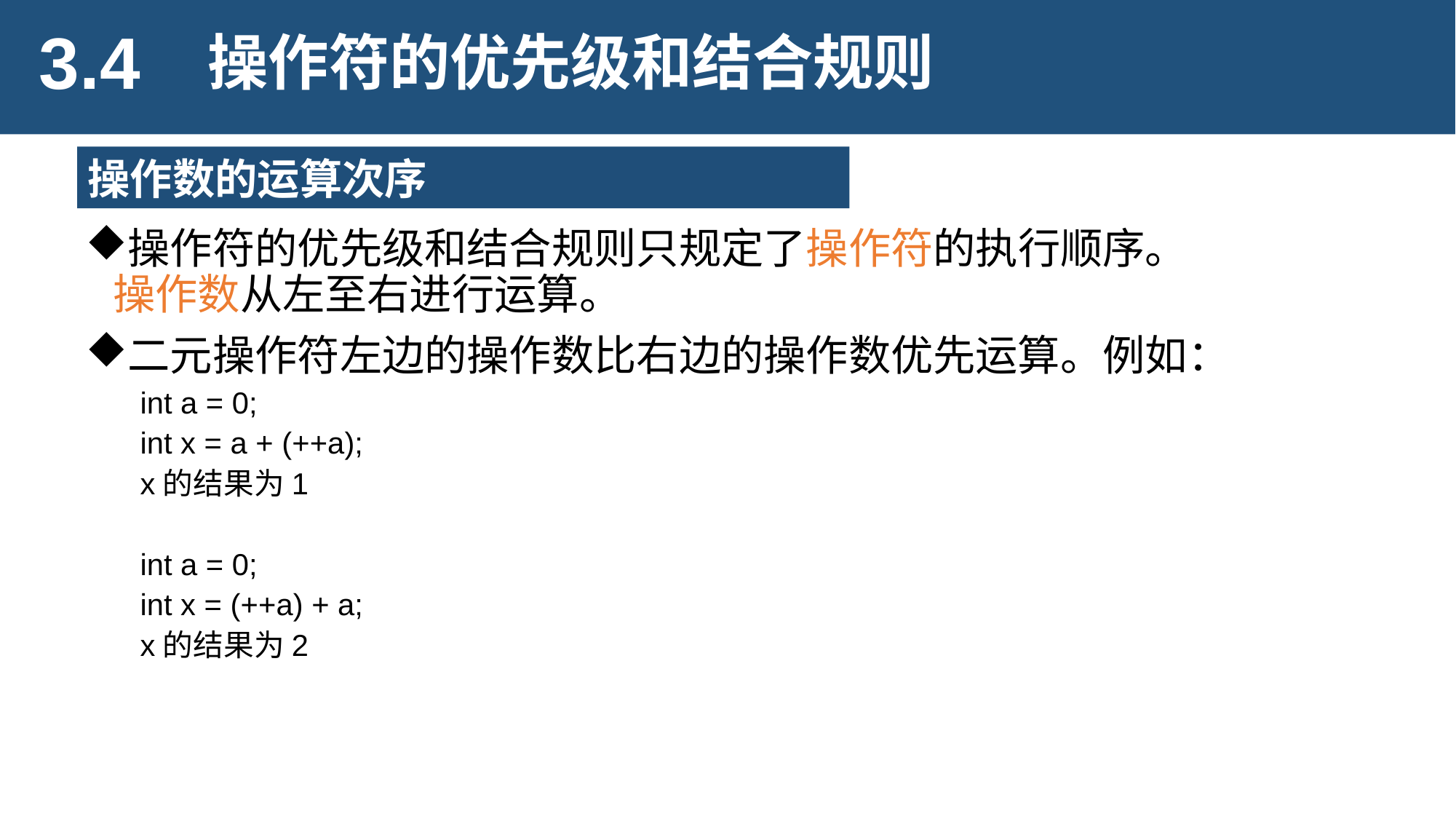

3.4
操作符的优先级和结合规则
操作数的运算次序
操作符的优先级和结合规则只规定了操作符的执行顺序。操作数从左至右进行运算。
二元操作符左边的操作数比右边的操作数优先运算。例如：
int a = 0;
int x = a + (++a);
x的结果为1

int a = 0;
int x = (++a) + a;
x的结果为2